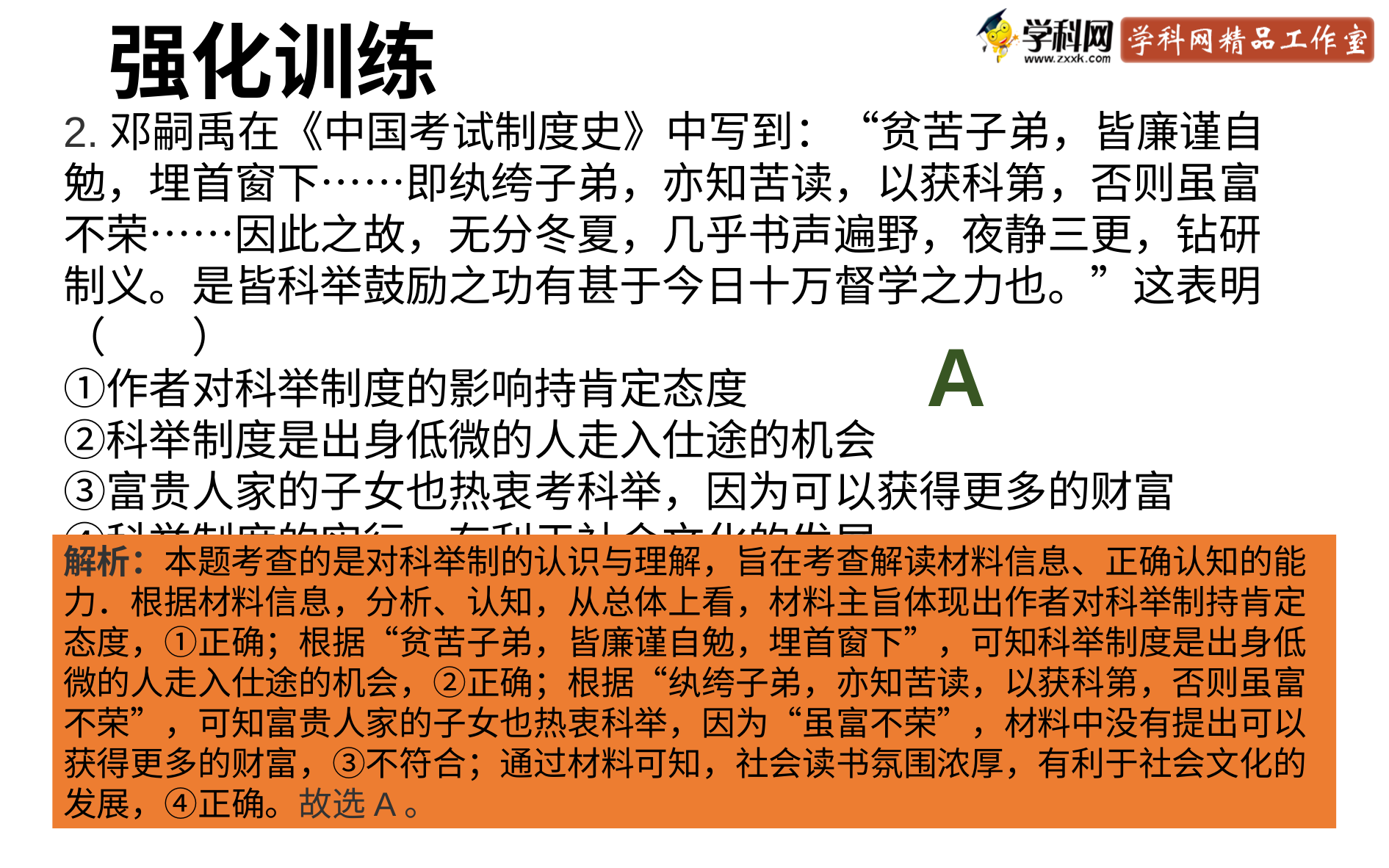

强化训练
2.邓嗣禹在《中国考试制度史》中写到：“贫苦子弟，皆廉谨自勉，埋首窗下……即纨绔子弟，亦知苦读，以获科第，否则虽富不荣……因此之故，无分冬夏，几乎书声遍野，夜静三更，钻研制义。是皆科举鼓励之功有甚于今日十万督学之力也。”这表明（　　）
①作者对科举制度的影响持肯定态度    
②科举制度是出身低微的人走入仕途的机会
③富贵人家的子女也热衷考科举，因为可以获得更多的财富    
④科举制度的实行，有利于社会文化的发展。
A. ①②④
B. ①②③
C. ②③④
D. ①②③④
A
解析：本题考查的是对科举制的认识与理解，旨在考查解读材料信息、正确认知的能力．根据材料信息，分析、认知，从总体上看，材料主旨体现出作者对科举制持肯定态度，①正确；根据“贫苦子弟，皆廉谨自勉，埋首窗下”，可知科举制度是出身低微的人走入仕途的机会，②正确；根据“纨绔子弟，亦知苦读，以获科第，否则虽富不荣”，可知富贵人家的子女也热衷科举，因为“虽富不荣”，材料中没有提出可以获得更多的财富，③不符合；通过材料可知，社会读书氛围浓厚，有利于社会文化的发展，④正确。故选A。